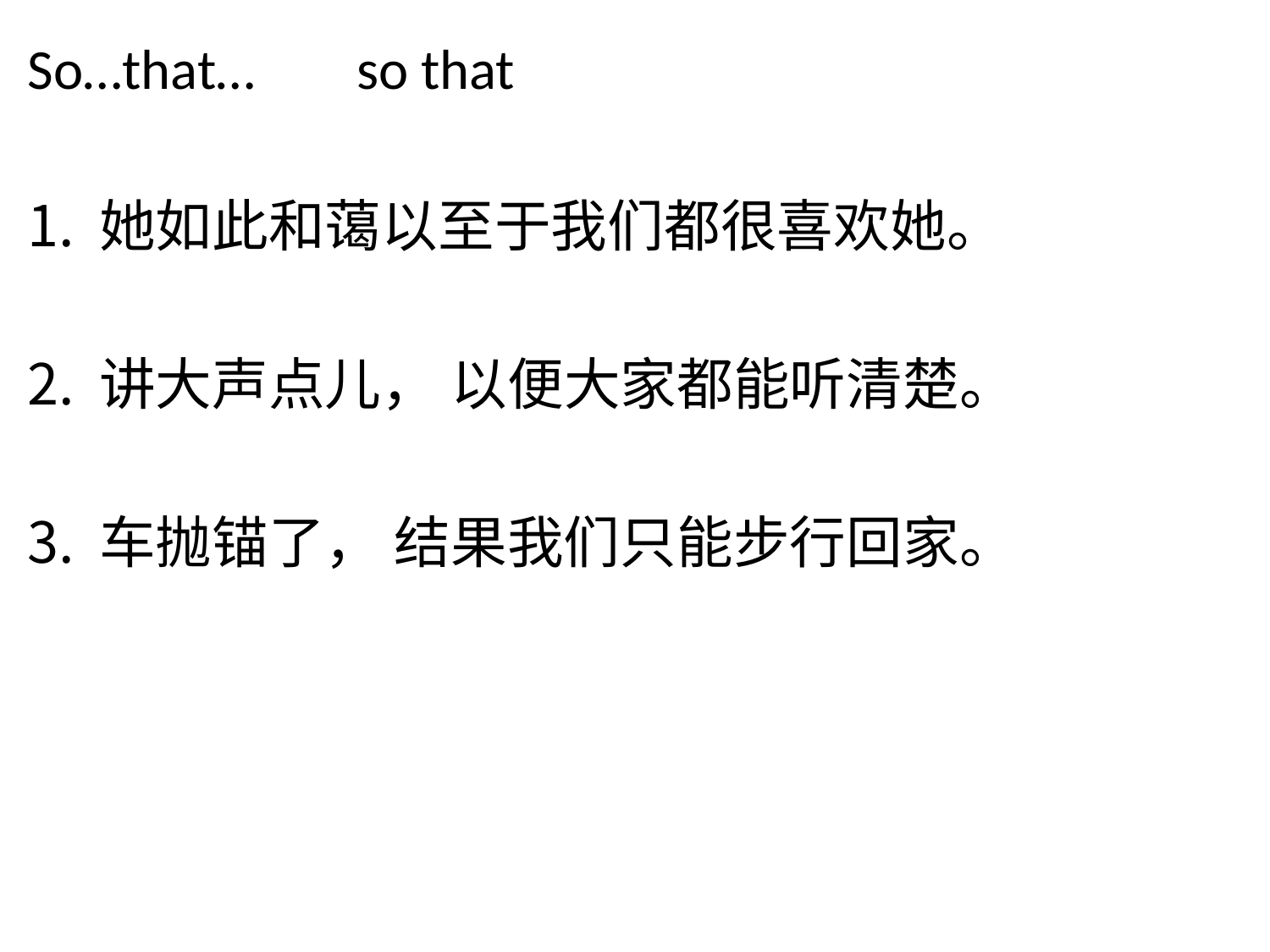

So…that…        so that

她如此和蔼以至于我们都很喜欢她。

讲大声点儿， 以便大家都能听清楚。

车抛锚了， 结果我们只能步行回家。